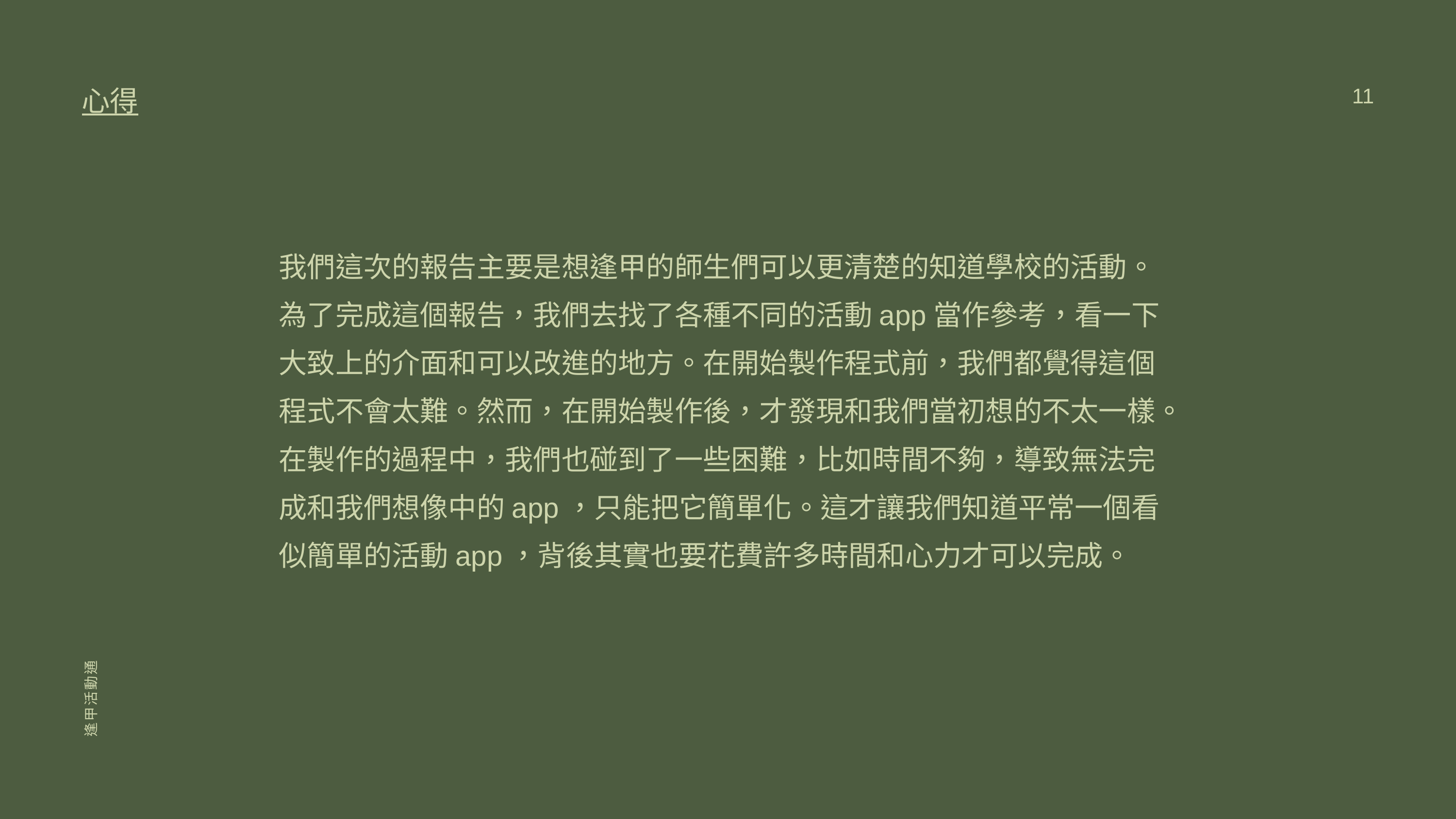

心得
11
我們這次的報告主要是想逢甲的師生們可以更清楚的知道學校的活動。為了完成這個報告，我們去找了各種不同的活動app當作參考，看一下大致上的介面和可以改進的地方。在開始製作程式前，我們都覺得這個程式不會太難。然而，在開始製作後，才發現和我們當初想的不太一樣。在製作的過程中，我們也碰到了一些困難，比如時間不夠，導致無法完成和我們想像中的app，只能把它簡單化。這才讓我們知道平常一個看似簡單的活動app，背後其實也要花費許多時間和心力才可以完成。
逢甲活動通